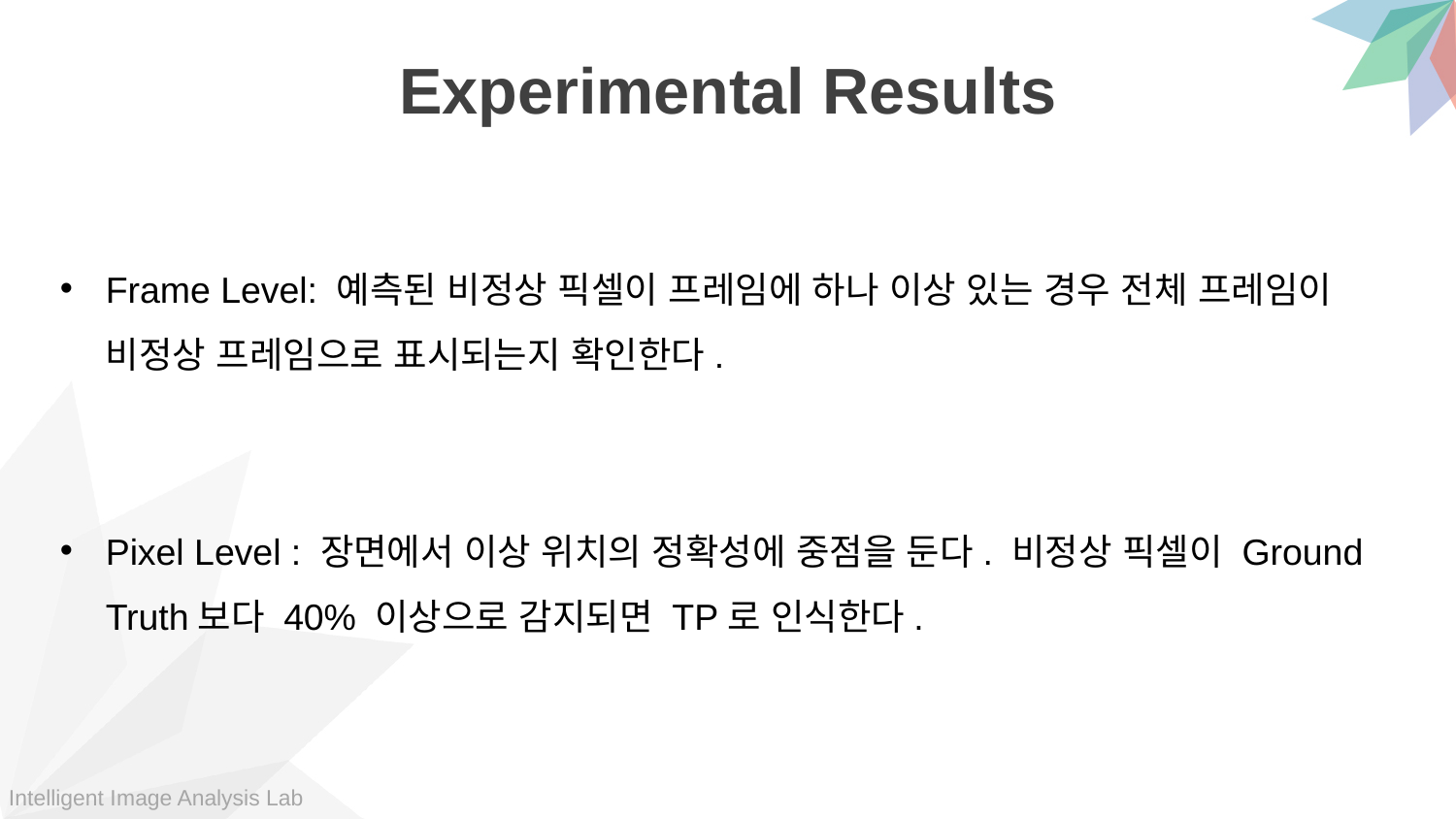

Experimental Results
Frame Level: 예측된 비정상 픽셀이 프레임에 하나 이상 있는 경우 전체 프레임이 비정상 프레임으로 표시되는지 확인한다.

Pixel Level : 장면에서 이상 위치의 정확성에 중점을 둔다. 비정상 픽셀이 Ground Truth보다 40% 이상으로 감지되면 TP로 인식한다.